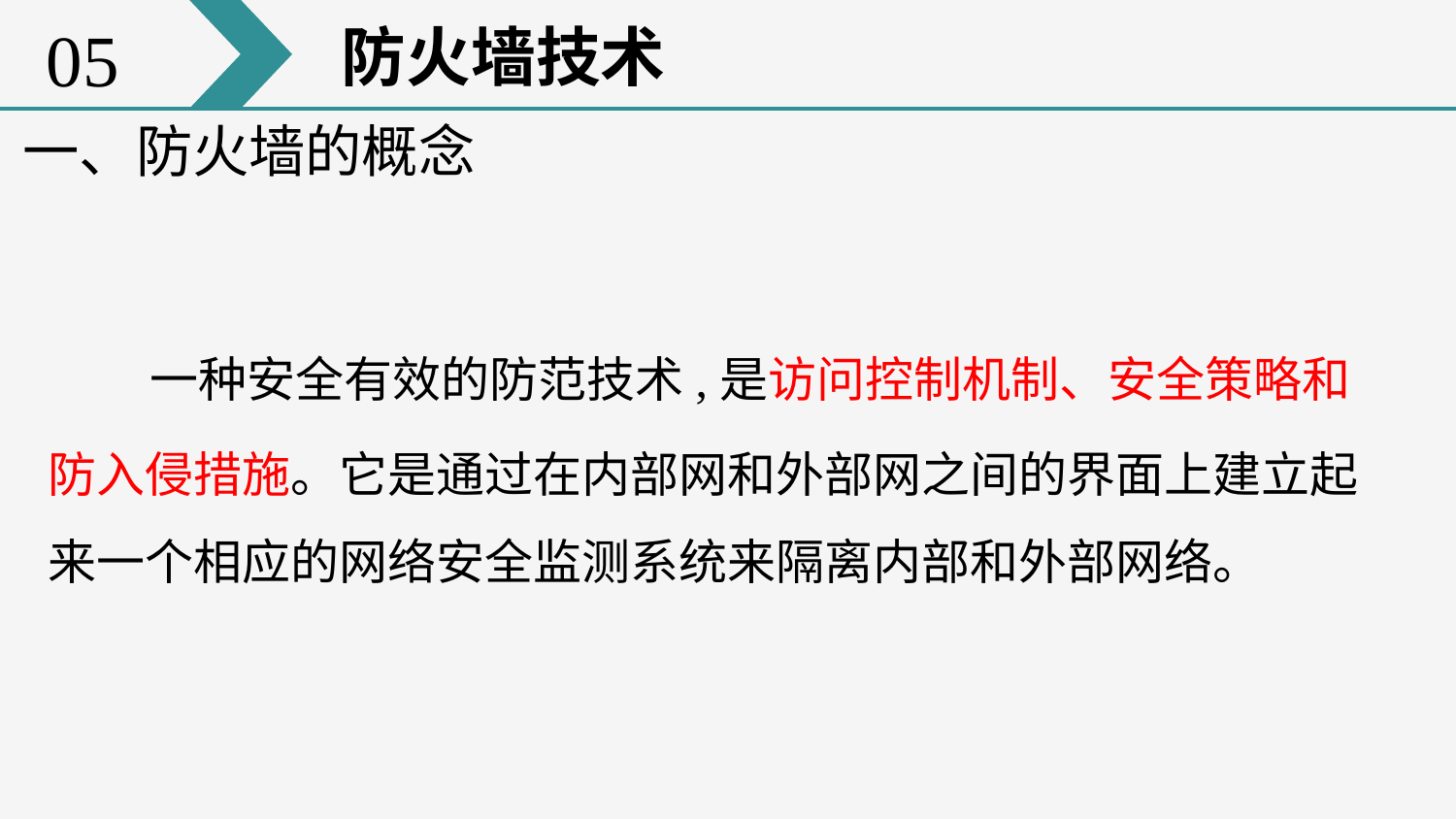

05
防火墙技术
一、防火墙的概念
    一种安全有效的防范技术,是访问控制机制、安全策略和防入侵措施。它是通过在内部网和外部网之间的界面上建立起来一个相应的网络安全监测系统来隔离内部和外部网络。